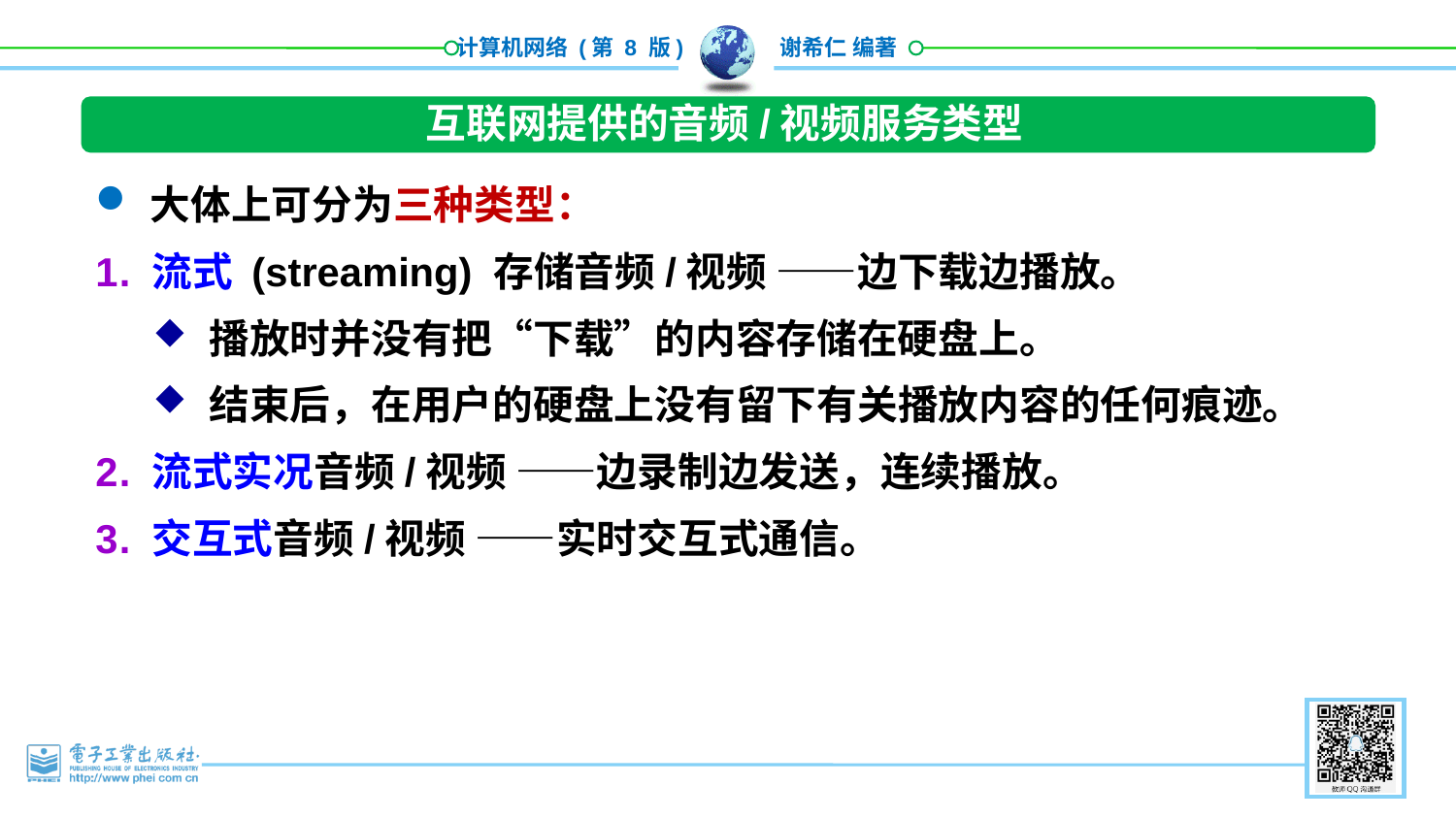

互联网提供的音频/视频服务类型

大体上可分为三种类型：
流式 (streaming) 存储音频/视频 ——边下载边播放。
播放时并没有把“下载”的内容存储在硬盘上。
结束后，在用户的硬盘上没有留下有关播放内容的任何痕迹。
流式实况音频/视频 ——边录制边发送，连续播放。
交互式音频/视频 ——实时交互式通信。